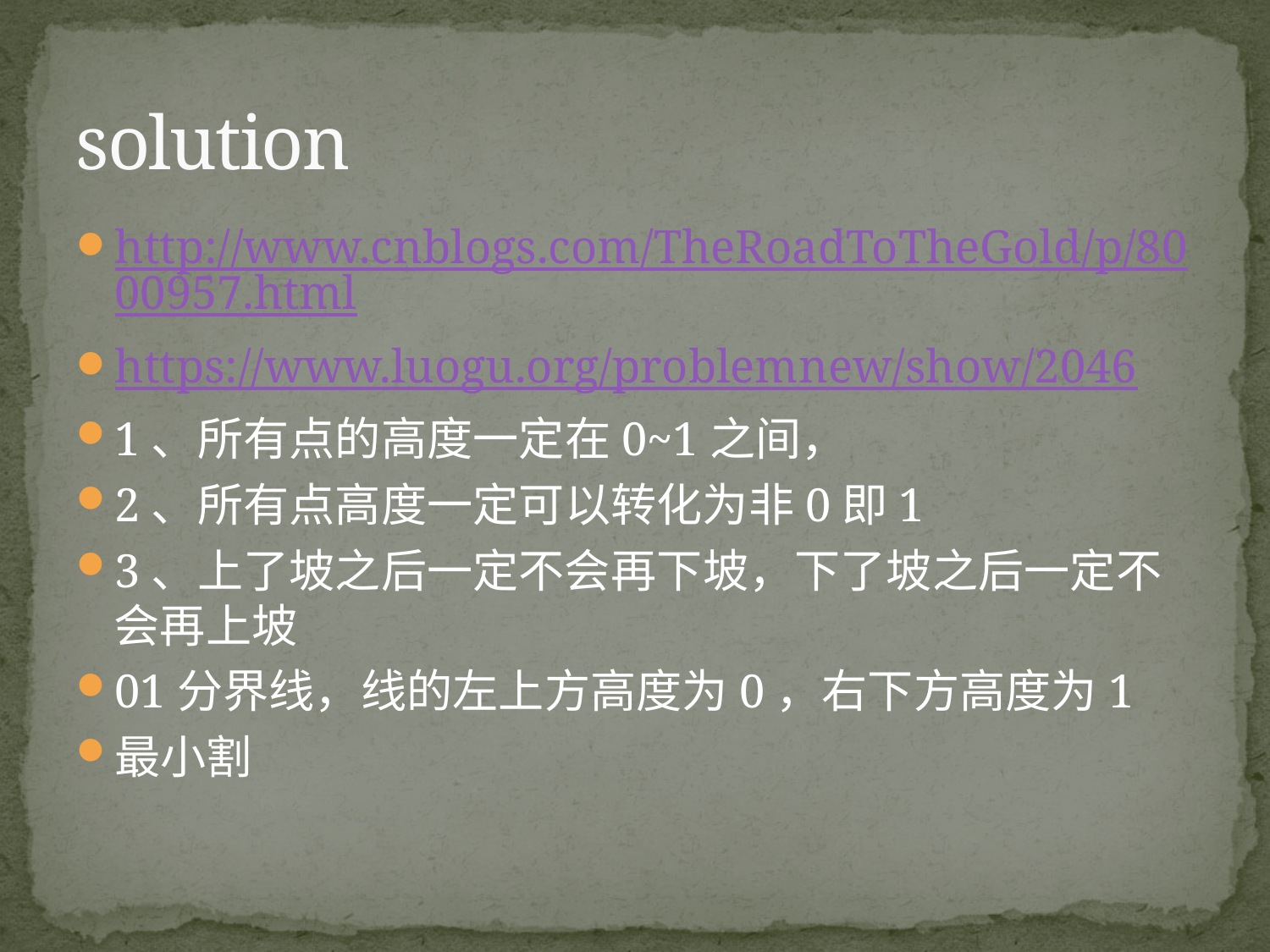

# solution
http://www.cnblogs.com/TheRoadToTheGold/p/8000957.html
https://www.luogu.org/problemnew/show/2046
1、所有点的高度一定在0~1之间，
2、所有点高度一定可以转化为非0即1
3、上了坡之后一定不会再下坡，下了坡之后一定不会再上坡
01分界线，线的左上方高度为0，右下方高度为1
最小割